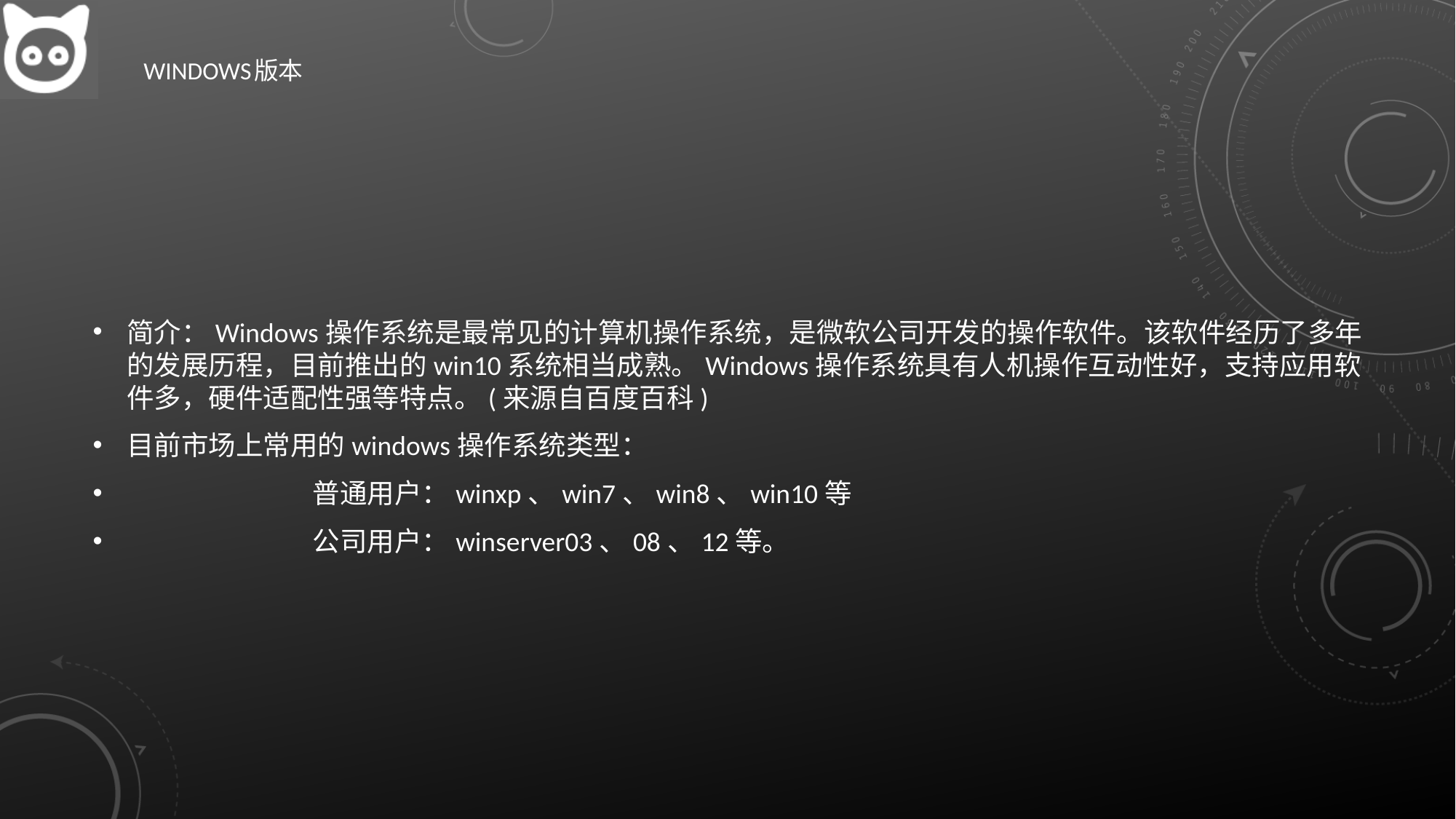

# windows版本
简介：Windows操作系统是最常见的计算机操作系统，是微软公司开发的操作软件。该软件经历了多年的发展历程，目前推出的win10系统相当成熟。Windows操作系统具有人机操作互动性好，支持应用软件多，硬件适配性强等特点。(来源自百度百科)
目前市场上常用的windows操作系统类型：
                             普通用户：winxp、win7、win8、win10等
                             公司用户：winserver03、08、12等。